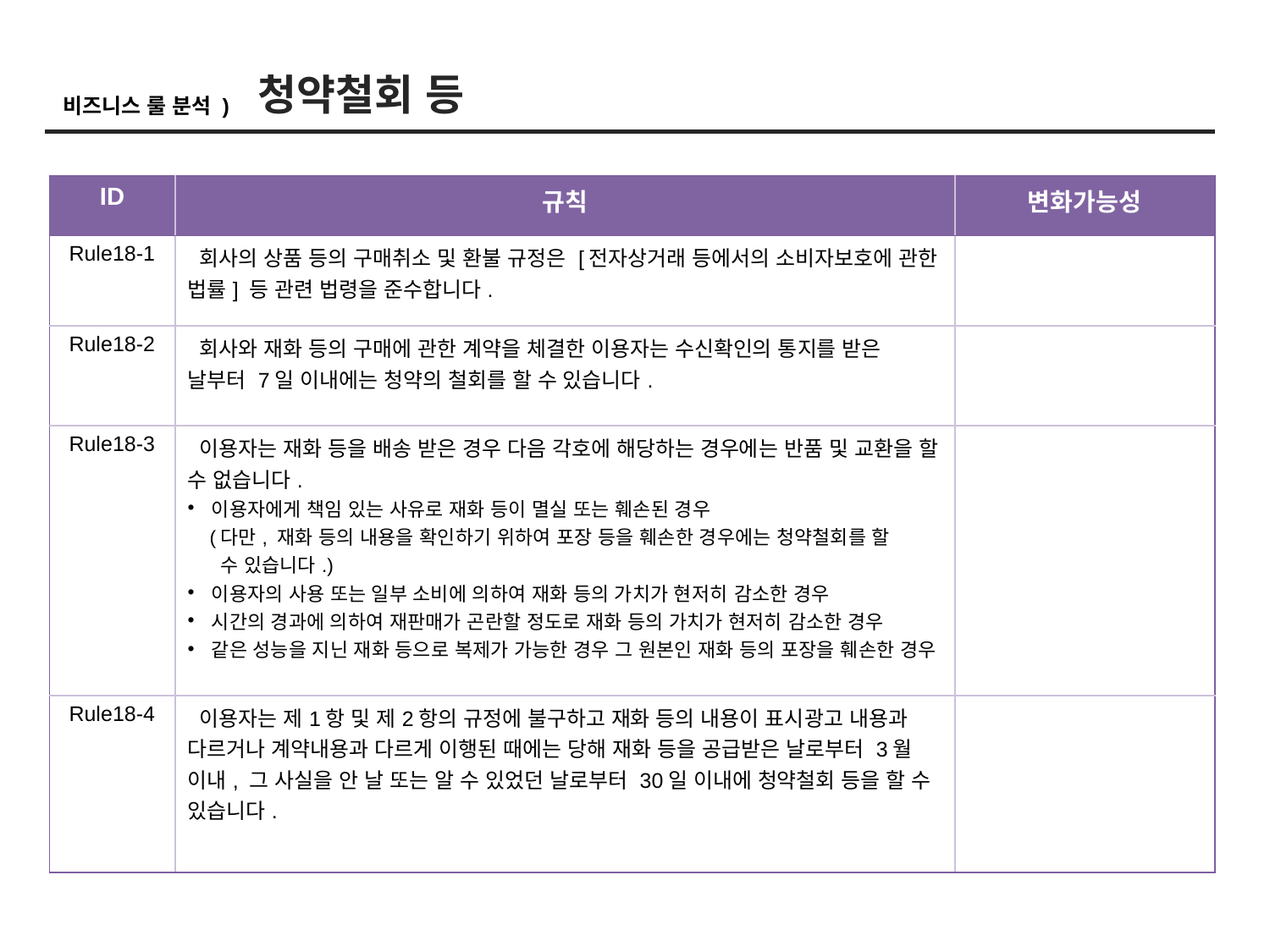

청약철회 등
비즈니스 룰 분석 )
| ID | 규칙 | 변화가능성 |
| --- | --- | --- |
| Rule18-1 | 회사의 상품 등의 구매취소 및 환불 규정은 [전자상거래 등에서의 소비자보호에 관한 법률] 등 관련 법령을 준수합니다. |  |
| Rule18-2 | 회사와 재화 등의 구매에 관한 계약을 체결한 이용자는 수신확인의 통지를 받은 날부터 7일 이내에는 청약의 철회를 할 수 있습니다. |  |
| Rule18-3 | 이용자는 재화 등을 배송 받은 경우 다음 각호에 해당하는 경우에는 반품 및 교환을 할 수 없습니다. 이용자에게 책임 있는 사유로 재화 등이 멸실 또는 훼손된 경우 (다만, 재화 등의 내용을 확인하기 위하여 포장 등을 훼손한 경우에는 청약철회를 할 수 있습니다.) 이용자의 사용 또는 일부 소비에 의하여 재화 등의 가치가 현저히 감소한 경우 시간의 경과에 의하여 재판매가 곤란할 정도로 재화 등의 가치가 현저히 감소한 경우 같은 성능을 지닌 재화 등으로 복제가 가능한 경우 그 원본인 재화 등의 포장을 훼손한 경우 |  |
| Rule18-4 | 이용자는 제1항 및 제2항의 규정에 불구하고 재화 등의 내용이 표시광고 내용과 다르거나 계약내용과 다르게 이행된 때에는 당해 재화 등을 공급받은 날로부터 3월 이내, 그 사실을 안 날 또는 알 수 있었던 날로부터 30일 이내에 청약철회 등을 할 수 있습니다. |  |